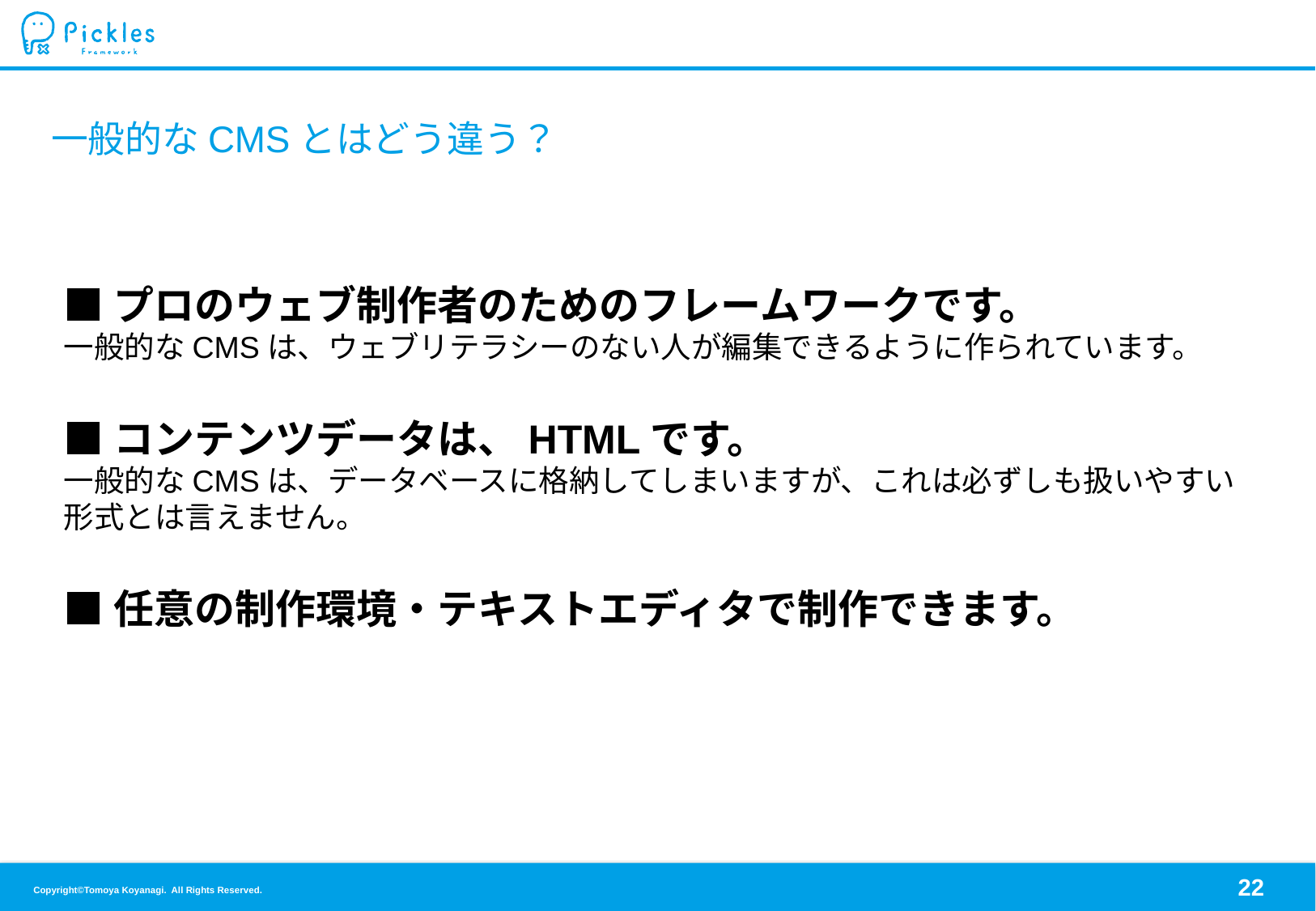

# 一般的なCMSとはどう違う？
■プロのウェブ制作者のためのフレームワークです。
一般的なCMSは、ウェブリテラシーのない人が編集できるように作られています。

■コンテンツデータは、HTMLです。
一般的なCMSは、データベースに格納してしまいますが、これは必ずしも扱いやすい形式とは言えません。

■任意の制作環境・テキストエディタで制作できます。
22